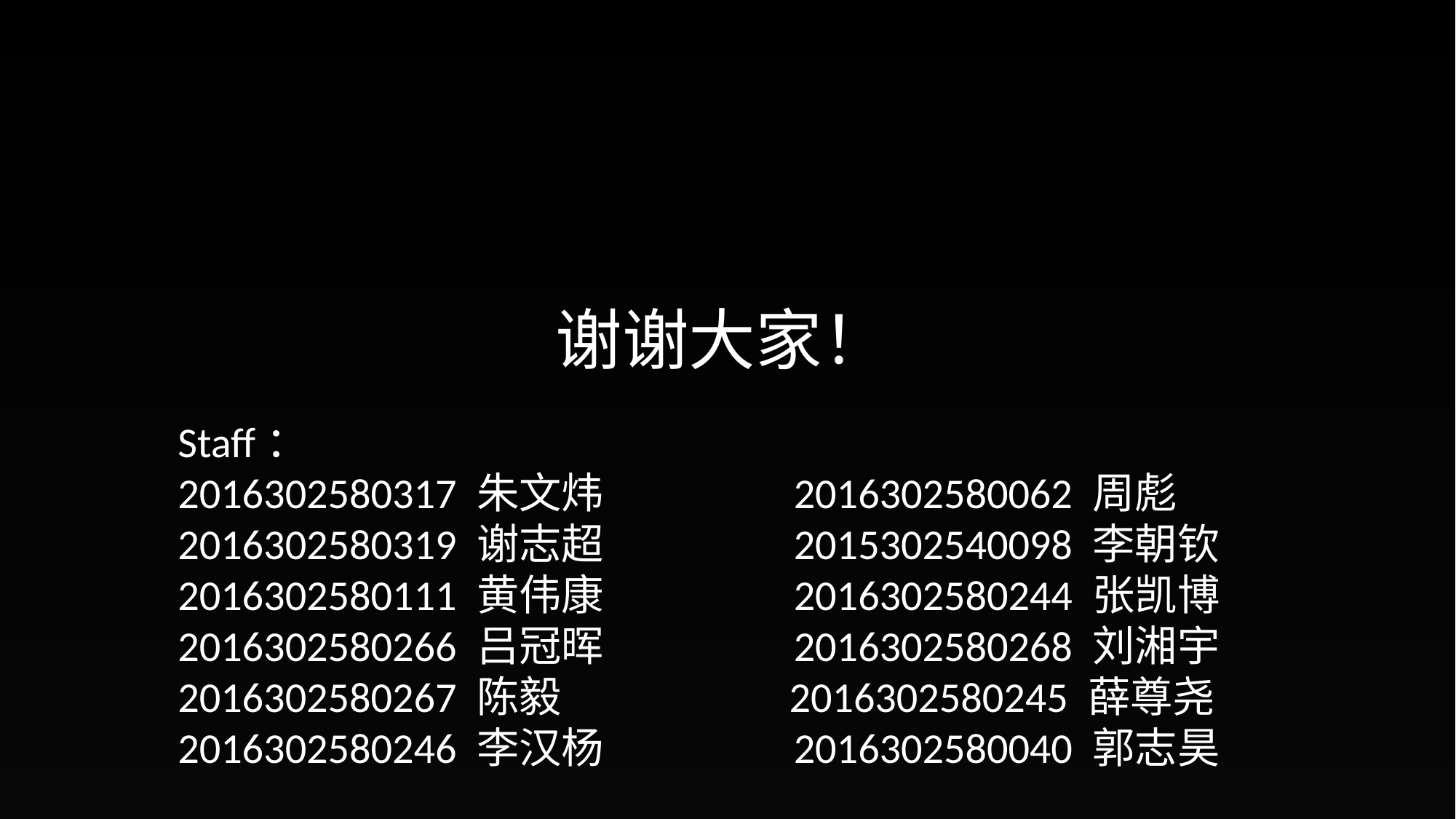

# 谢谢大家！
Staff：
2016302580317 朱文炜                   2016302580062 周彪
2016302580319 谢志超                   2015302540098 李朝钦
2016302580111 黄伟康                   2016302580244 张凯博
2016302580266 吕冠晖                   2016302580268 刘湘宇
2016302580267 陈毅                       2016302580245 薛尊尧
2016302580246 李汉杨                   2016302580040 郭志昊